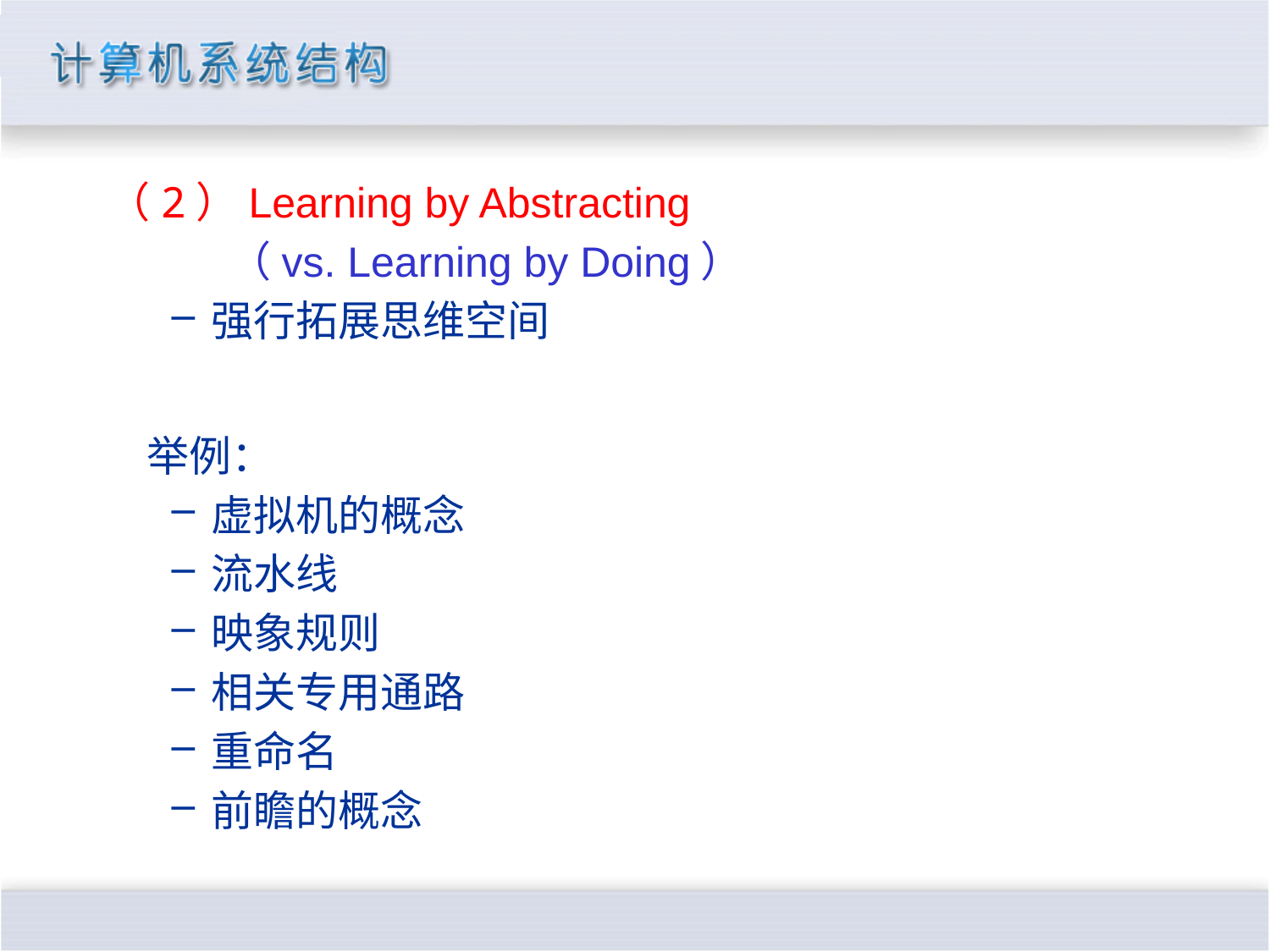

（2）Learning by Abstracting
     （vs. Learning by Doing）
强行拓展思维空间

   举例：
虚拟机的概念
流水线
映象规则
相关专用通路
重命名
前瞻的概念